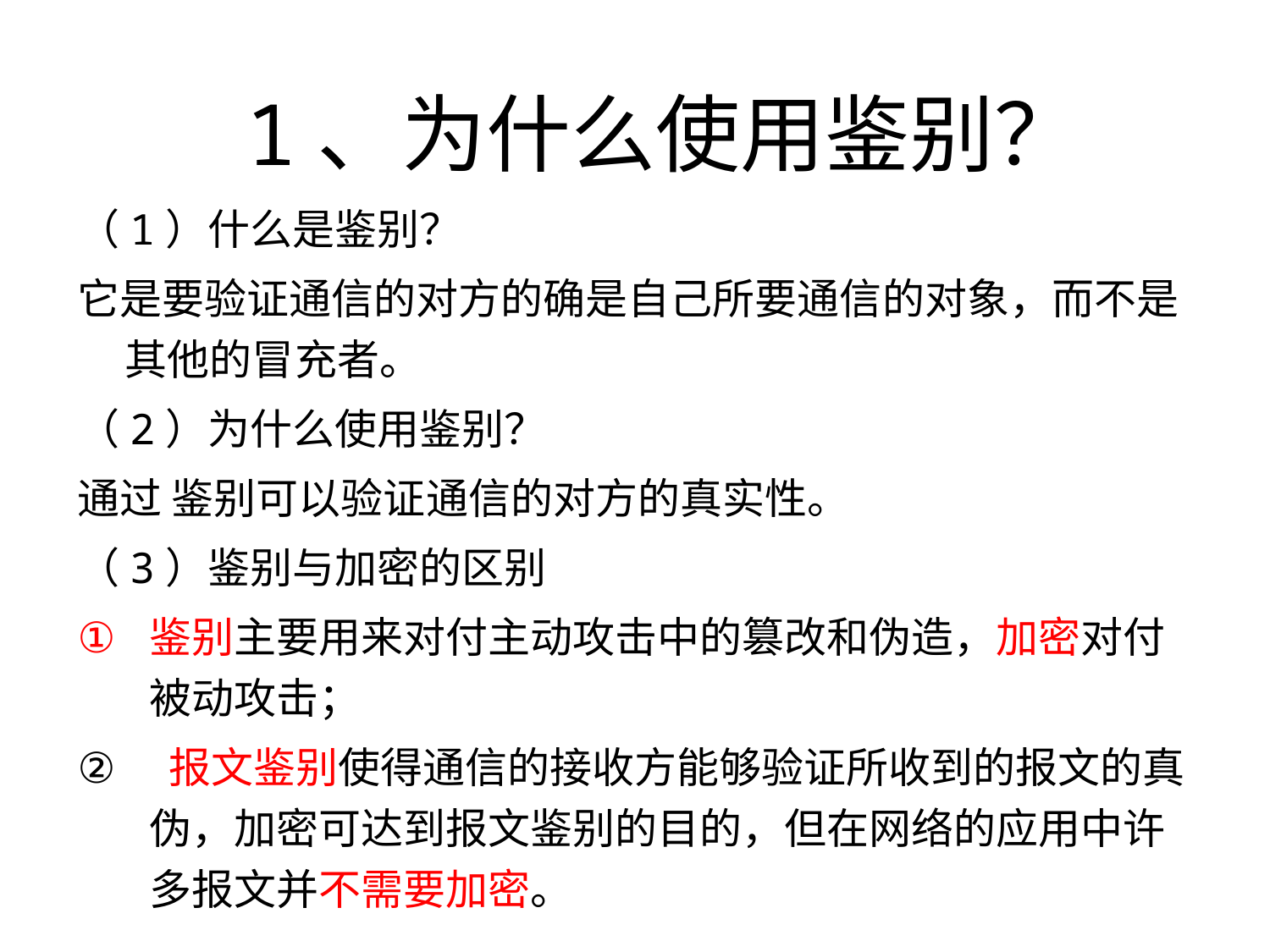

# 1、为什么使用鉴别？
（1）什么是鉴别？
它是要验证通信的对方的确是自己所要通信的对象，而不是其他的冒充者。
（2）为什么使用鉴别？
通过 鉴别可以验证通信的对方的真实性。
（3）鉴别与加密的区别
鉴别主要用来对付主动攻击中的篡改和伪造，加密对付被动攻击；
 报文鉴别使得通信的接收方能够验证所收到的报文的真伪，加密可达到报文鉴别的目的，但在网络的应用中许多报文并不需要加密。